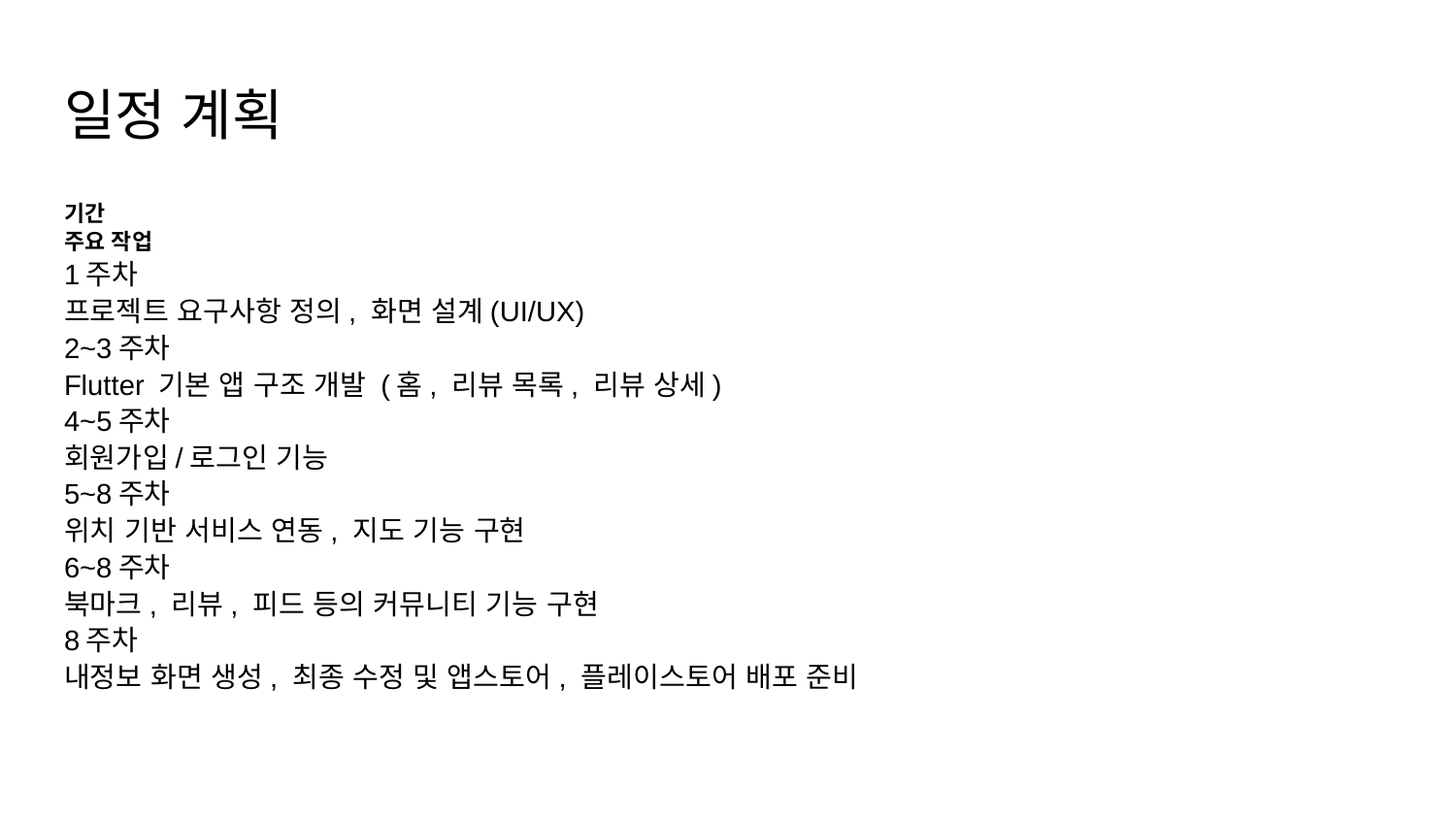

# 일정 계획
기간
주요 작업
1주차
프로젝트 요구사항 정의, 화면 설계(UI/UX)
2~3주차
Flutter 기본 앱 구조 개발 (홈, 리뷰 목록, 리뷰 상세)
4~5주차
회원가입/로그인 기능
5~8주차
위치 기반 서비스 연동, 지도 기능 구현
6~8주차
북마크, 리뷰, 피드 등의 커뮤니티 기능 구현
8주차
내정보 화면 생성, 최종 수정 및 앱스토어, 플레이스토어 배포 준비